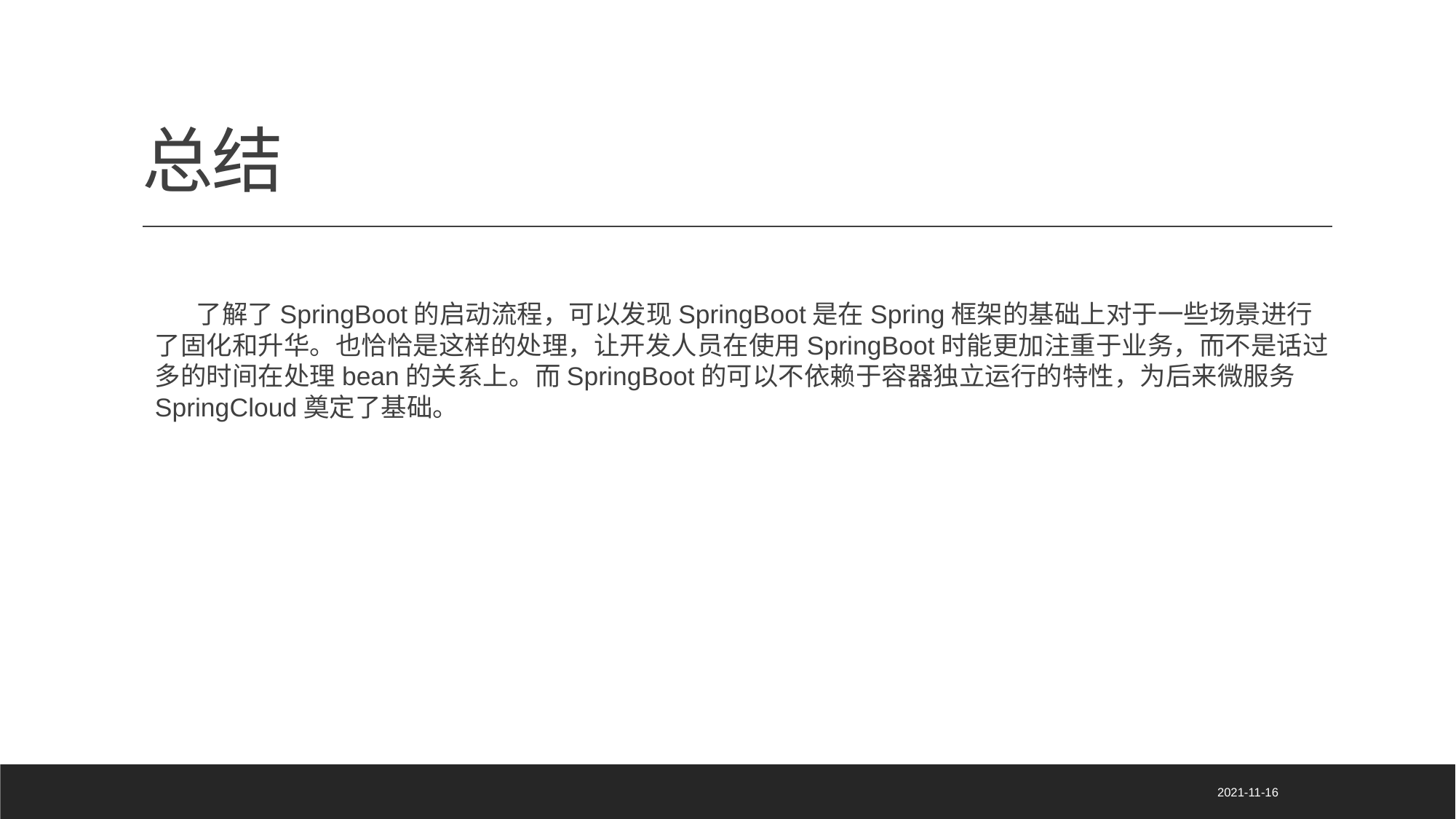

# 总结

      了解了SpringBoot的启动流程，可以发现SpringBoot是在Spring框架的基础上对于一些场景进行了固化和升华。也恰恰是这样的处理，让开发人员在使用SpringBoot时能更加注重于业务，而不是话过多的时间在处理bean的关系上。而SpringBoot的可以不依赖于容器独立运行的特性，为后来微服务SpringCloud奠定了基础。
2021-11-16